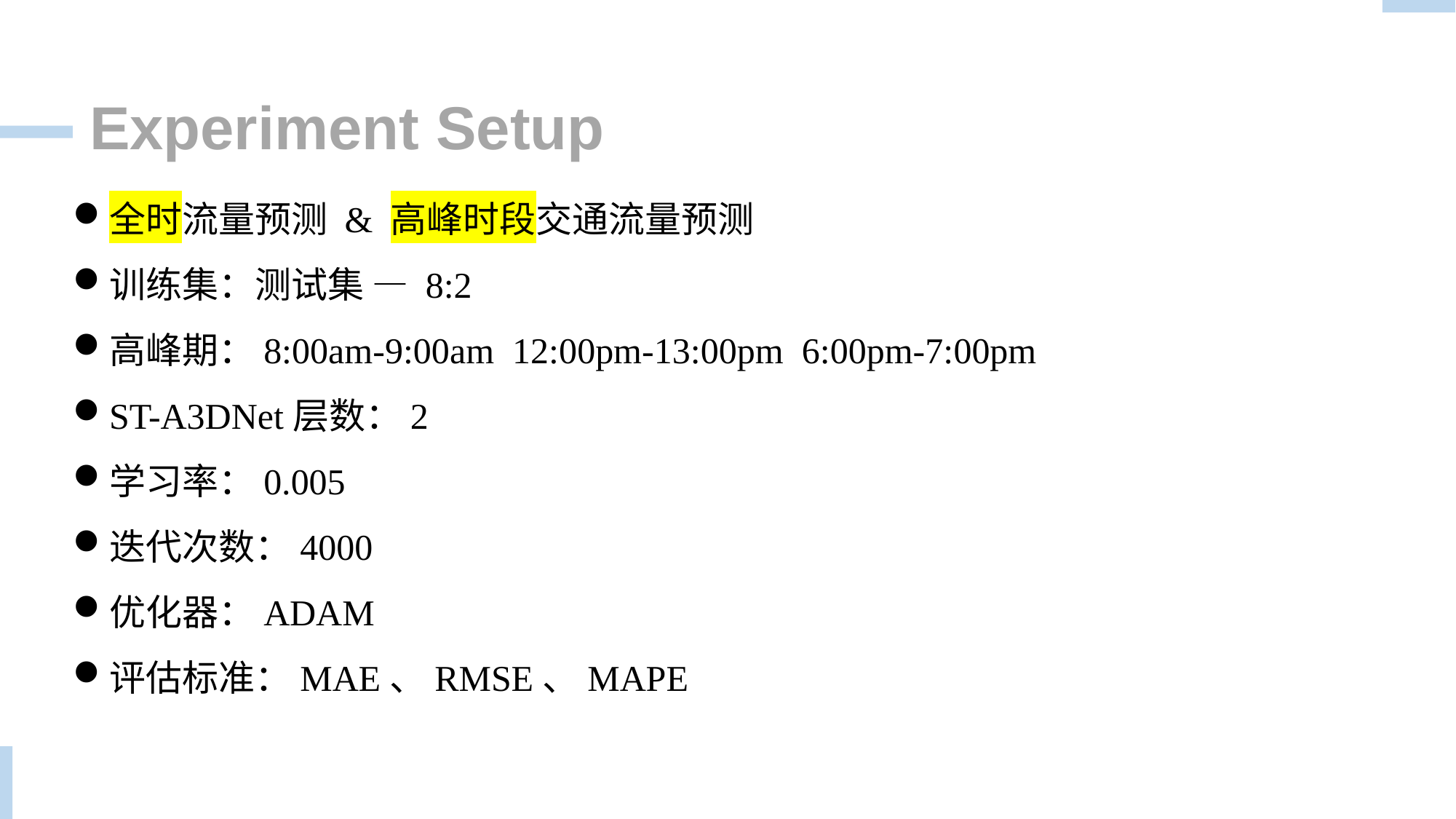

Experiment Setup
全时流量预测 & 高峰时段交通流量预测
训练集：测试集 — 8:2
高峰期：8:00am-9:00am  12:00pm-13:00pm  6:00pm-7:00pm
ST-A3DNet层数：2
学习率：0.005
迭代次数：4000
优化器：ADAM
评估标准：MAE、RMSE、MAPE